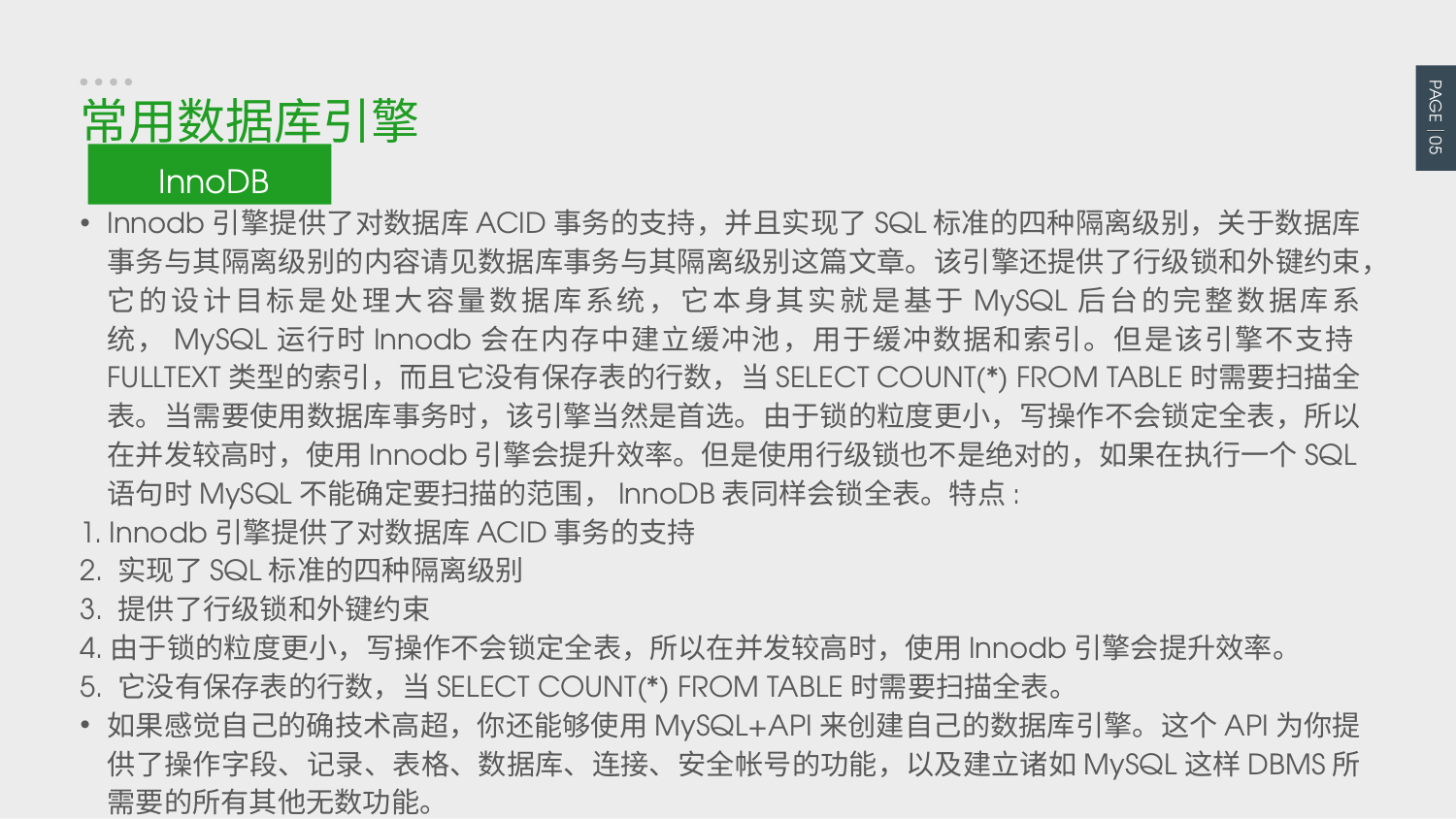

PAGE   05
常用数据库引擎

InnoDB
Innodb引擎提供了对数据库ACID事务的支持，并且实现了SQL标准的四种隔离级别，关于数据库事务与其隔离级别的内容请见数据库事务与其隔离级别这篇文章。该引擎还提供了行级锁和外键约束，它的设计目标是处理大容量数据库系统，它本身其实就是基于MySQL后台的完整数据库系统，MySQL运行时Innodb会在内存中建立缓冲池，用于缓冲数据和索引。但是该引擎不支持FULLTEXT类型的索引，而且它没有保存表的行数，当SELECT COUNT(*) FROM TABLE时需要扫描全表。当需要使用数据库事务时，该引擎当然是首选。由于锁的粒度更小，写操作不会锁定全表，所以在并发较高时，使用Innodb引擎会提升效率。但是使用行级锁也不是绝对的，如果在执行一个SQL语句时MySQL不能确定要扫描的范围，InnoDB表同样会锁全表。特点:
1. Innodb引擎提供了对数据库ACID事务的支持
2. 实现了SQL标准的四种隔离级别
3. 提供了行级锁和外键约束
4.由于锁的粒度更小，写操作不会锁定全表，所以在并发较高时，使用Innodb引擎会提升效率。
5. 它没有保存表的行数，当SELECT COUNT(*) FROM TABLE时需要扫描全表。
如果感觉自己的确技术高超，你还能够使用MySQL+API来创建自己的数据库引擎。这个API为你提供了操作字段、记录、表格、数据库、连接、安全帐号的功能，以及建立诸如MySQL这样DBMS所需要的所有其他无数功能。